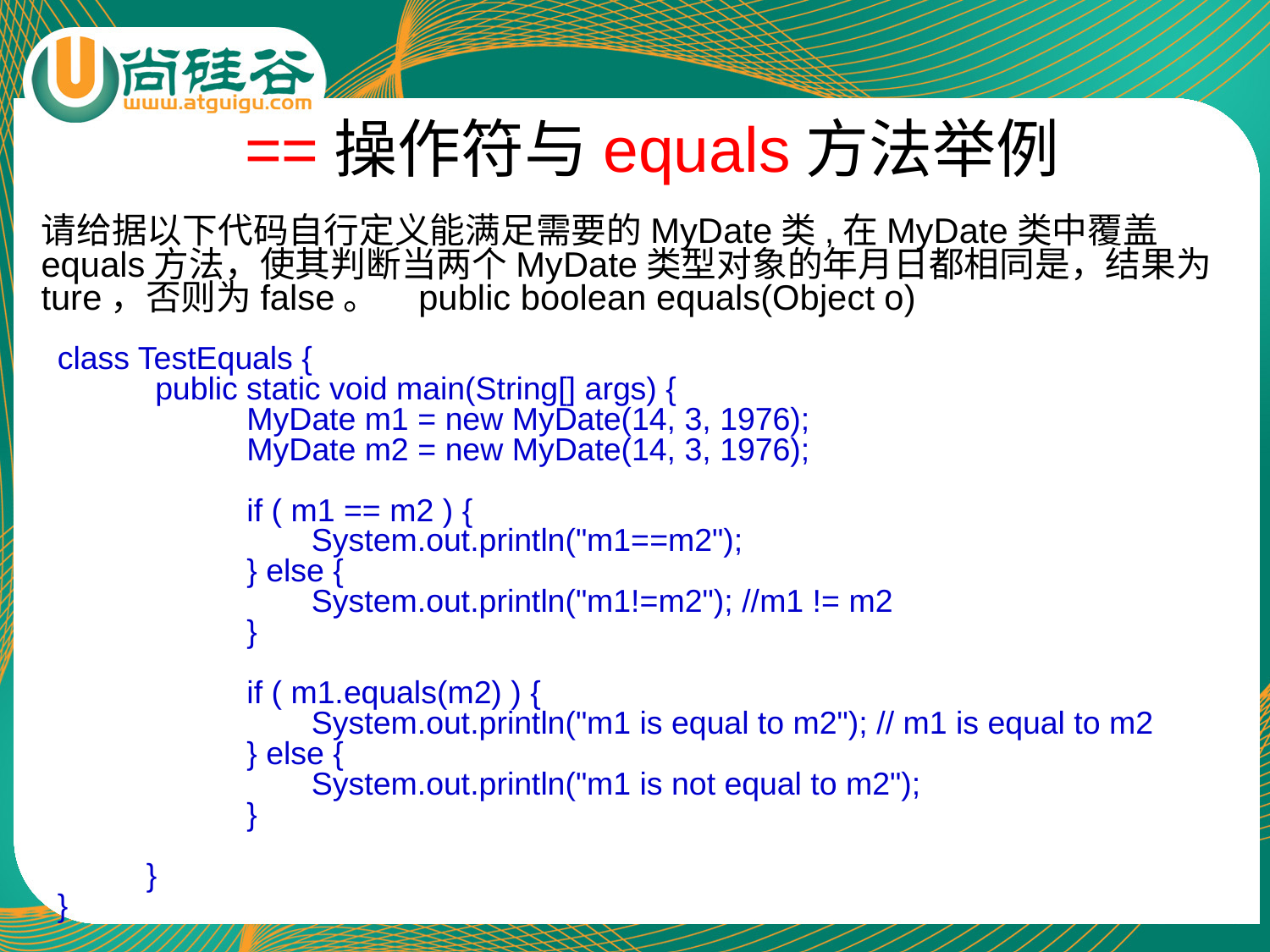

# ==操作符与equals方法举例
请给据以下代码自行定义能满足需要的MyDate类,在MyDate类中覆盖equals方法，使其判断当两个MyDate类型对象的年月日都相同是，结果为ture，否则为false。    public boolean equals(Object o)
class TestEquals {
           public static void main(String[] args) {
 	       MyDate m1 = new MyDate(14, 3, 1976);
 	       MyDate m2 = new MyDate(14, 3, 1976);

	       if ( m1 == m2 ) {
 	        	System.out.println("m1==m2");
 	       } else {
 		System.out.println("m1!=m2"); //m1 != m2
	       }

	       if ( m1.equals(m2) ) {
 		System.out.println("m1 is equal to m2"); // m1 is equal to m2
	       } else {
 		System.out.println("m1 is not equal to m2");
	       }

          }
}